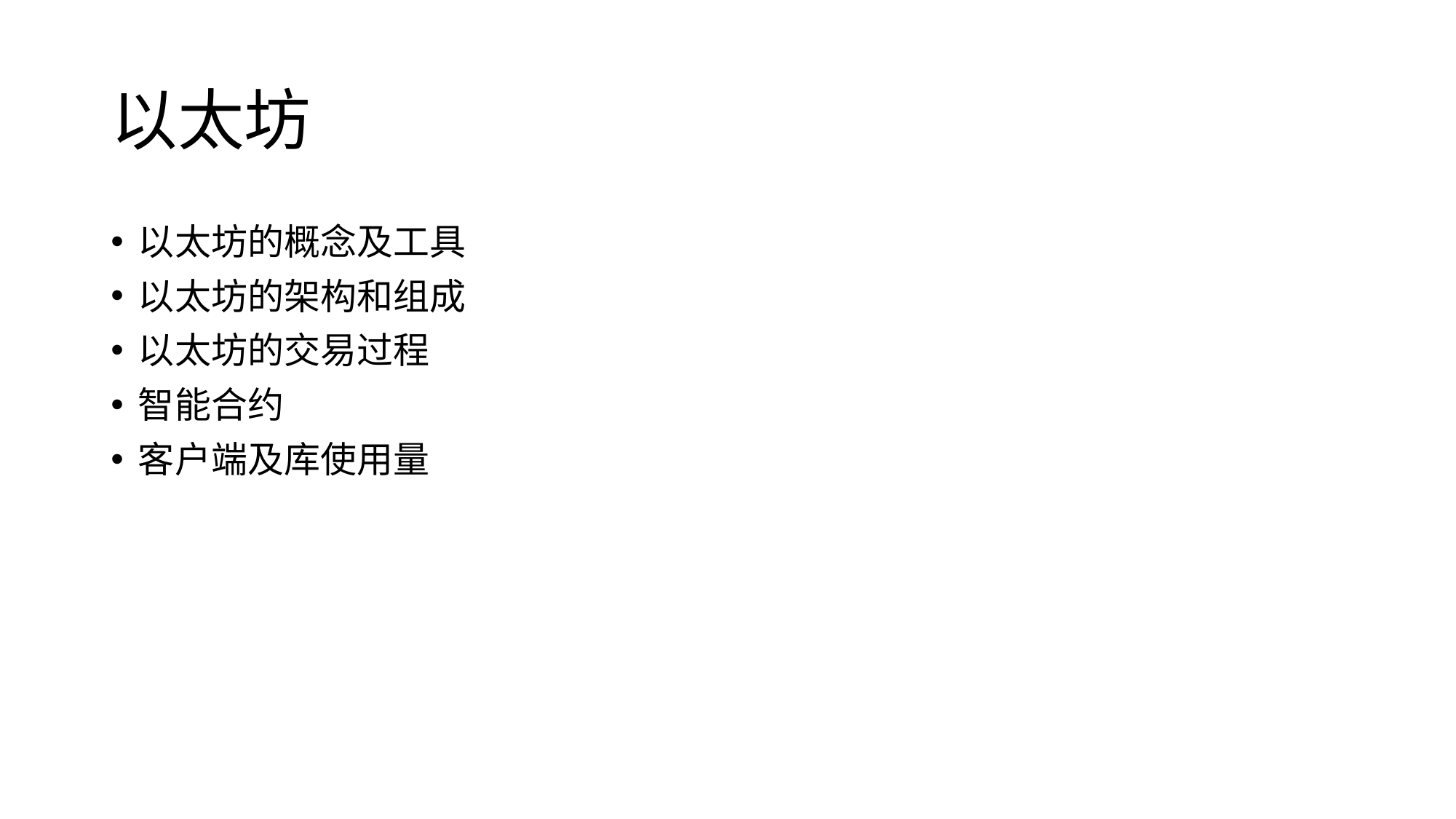

# 以太坊
以太坊的概念及工具
以太坊的架构和组成
以太坊的交易过程
智能合约
客户端及库使用量